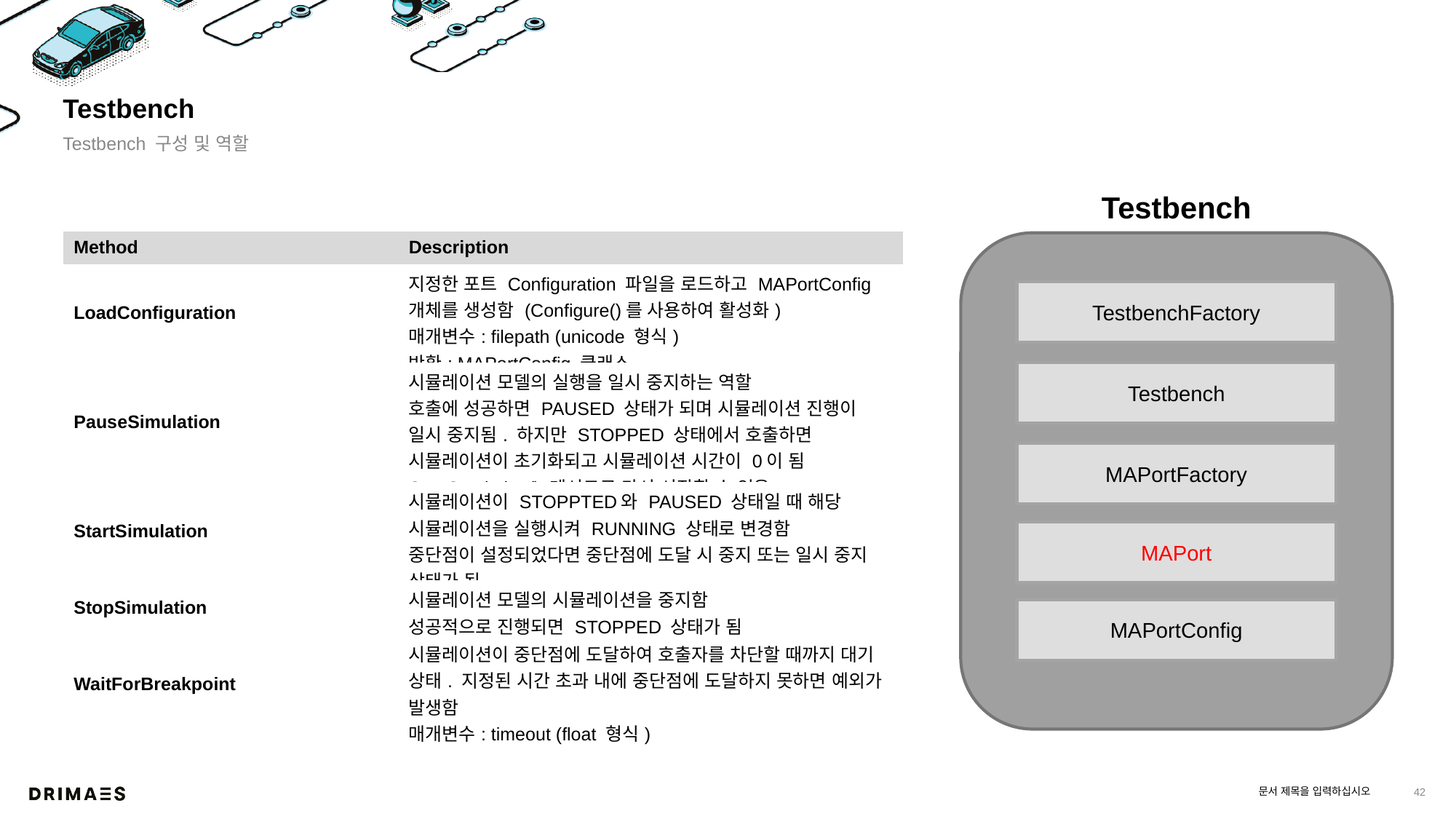

# Testbench
Testbench 구성 및 역할
Testbench
| Method | Description |
| --- | --- |
| LoadConfiguration | 지정한 포트 Configuration 파일을 로드하고 MAPortConfig 개체를 생성함 (Configure()를 사용하여 활성화) 매개변수: filepath (unicode 형식) 반환: MAPortConfig 클래스 |
| PauseSimulation | 시뮬레이션 모델의 실행을 일시 중지하는 역할 호출에 성공하면 PAUSED 상태가 되며 시뮬레이션 진행이 일시 중지됨. 하지만 STOPPED 상태에서 호출하면 시뮬레이션이 초기화되고 시뮬레이션 시간이 0이 됨 StartSmulation() 메서드로 다시 시작할 수 있음 |
| StartSimulation | 시뮬레이션이 STOPPTED와 PAUSED 상태일 때 해당 시뮬레이션을 실행시켜 RUNNING 상태로 변경함 중단점이 설정되었다면 중단점에 도달 시 중지 또는 일시 중지 상태가 됨 |
| StopSimulation | 시뮬레이션 모델의 시뮬레이션을 중지함 성공적으로 진행되면 STOPPED 상태가 됨 |
| WaitForBreakpoint | 시뮬레이션이 중단점에 도달하여 호출자를 차단할 때까지 대기 상태. 지정된 시간 초과 내에 중단점에 도달하지 못하면 예외가 발생함 매개변수: timeout (float 형식) |

TestbenchFactory
Testbench
MAPortFactory
MAPort
MAPortConfig
문서 제목을 입력하십시오